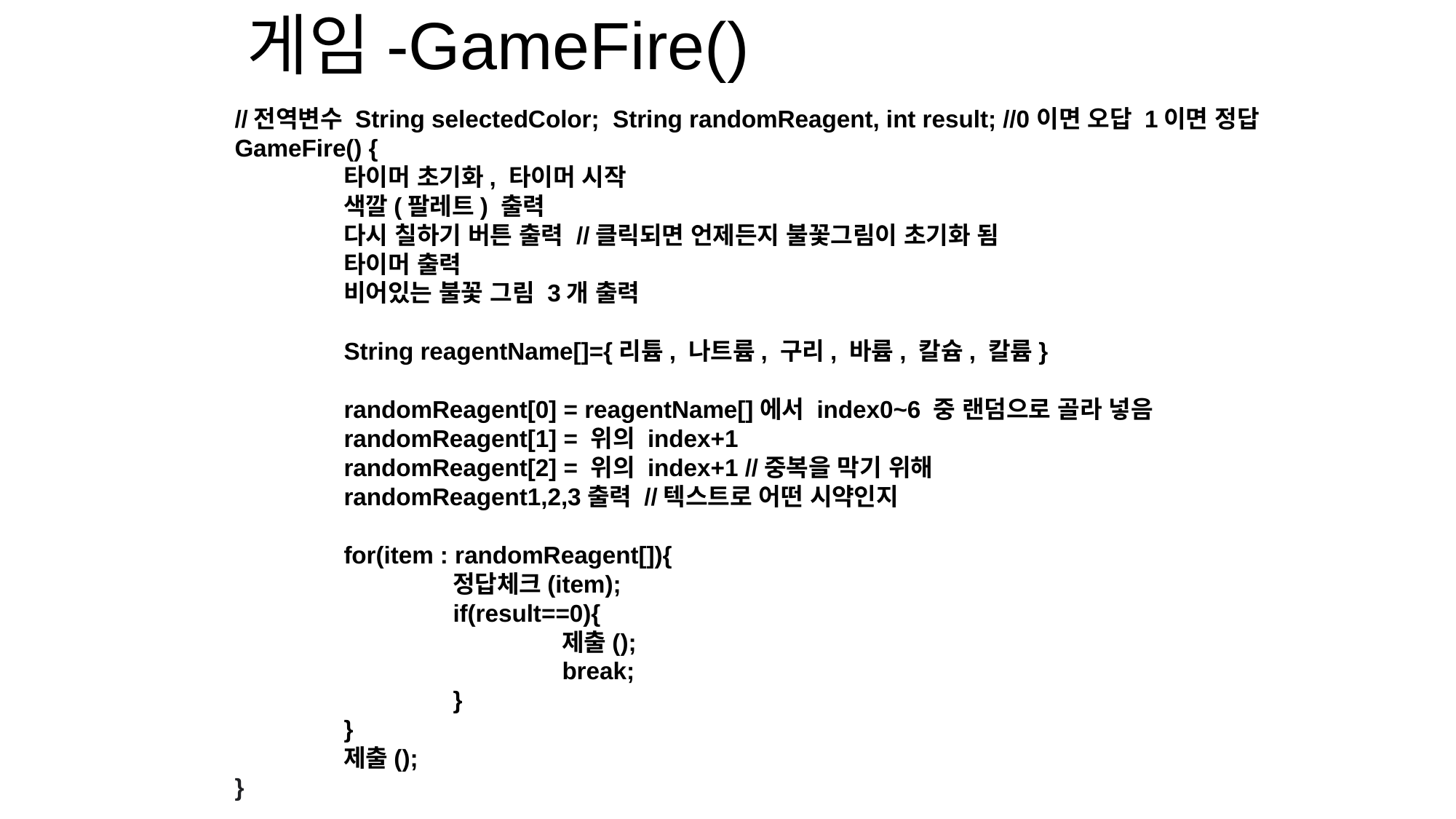

# 게임-GameFire()

//전역변수 String selectedColor;  String randomReagent, int result; //0이면 오답 1이면 정답
GameFire() {
	타이머 초기화, 타이머 시작
	색깔(팔레트) 출력
	다시 칠하기 버튼 출력 //클릭되면 언제든지 불꽃그림이 초기화 됨
	타이머 출력
	비어있는 불꽃 그림 3개 출력

	String reagentName[]={리튬, 나트륨, 구리, 바륨, 칼슘, 칼륨}

randomReagent[0] = reagentName[]에서 index0~6 중 랜덤으로 골라 넣음
randomReagent[1] = 위의 index+1
randomReagent[2] = 위의 index+1 //중복을 막기 위해
randomReagent1,2,3출력 //텍스트로 어떤 시약인지

for(item : randomReagent[]){
	정답체크(item);
	if(result==0){
		제출();
		break;
	}
}
제출();
}